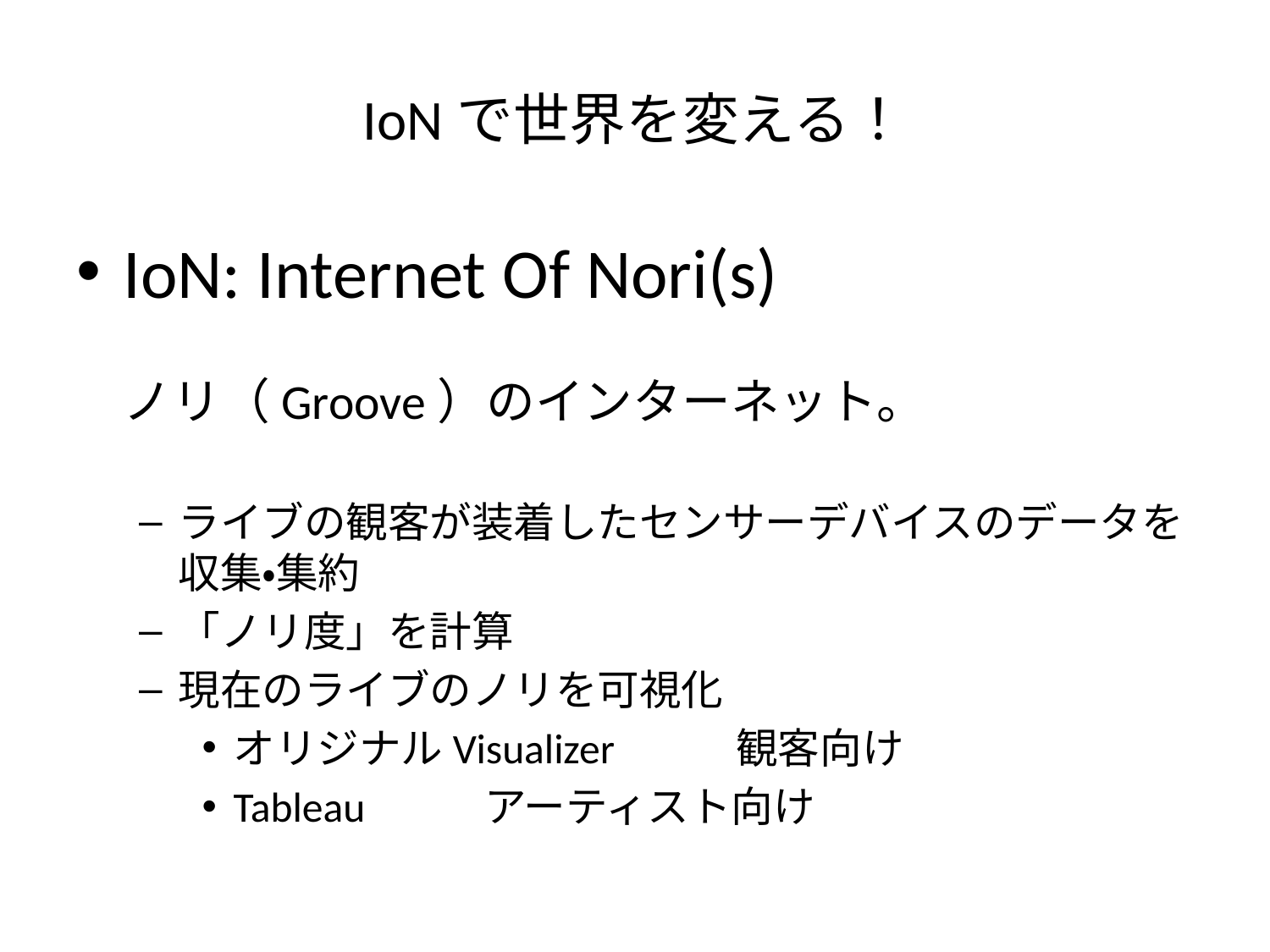

# IoNで世界を変える！
IoN: Internet Of Nori(s)
ノリ（Groove）のインターネット。
ライブの観客が装着したセンサーデバイスのデータを
収集・集約
「ノリ度」を計算
現在のライブのノリを可視化
オリジナルVisualizer			観客向け
Tableau							アーティスト向け